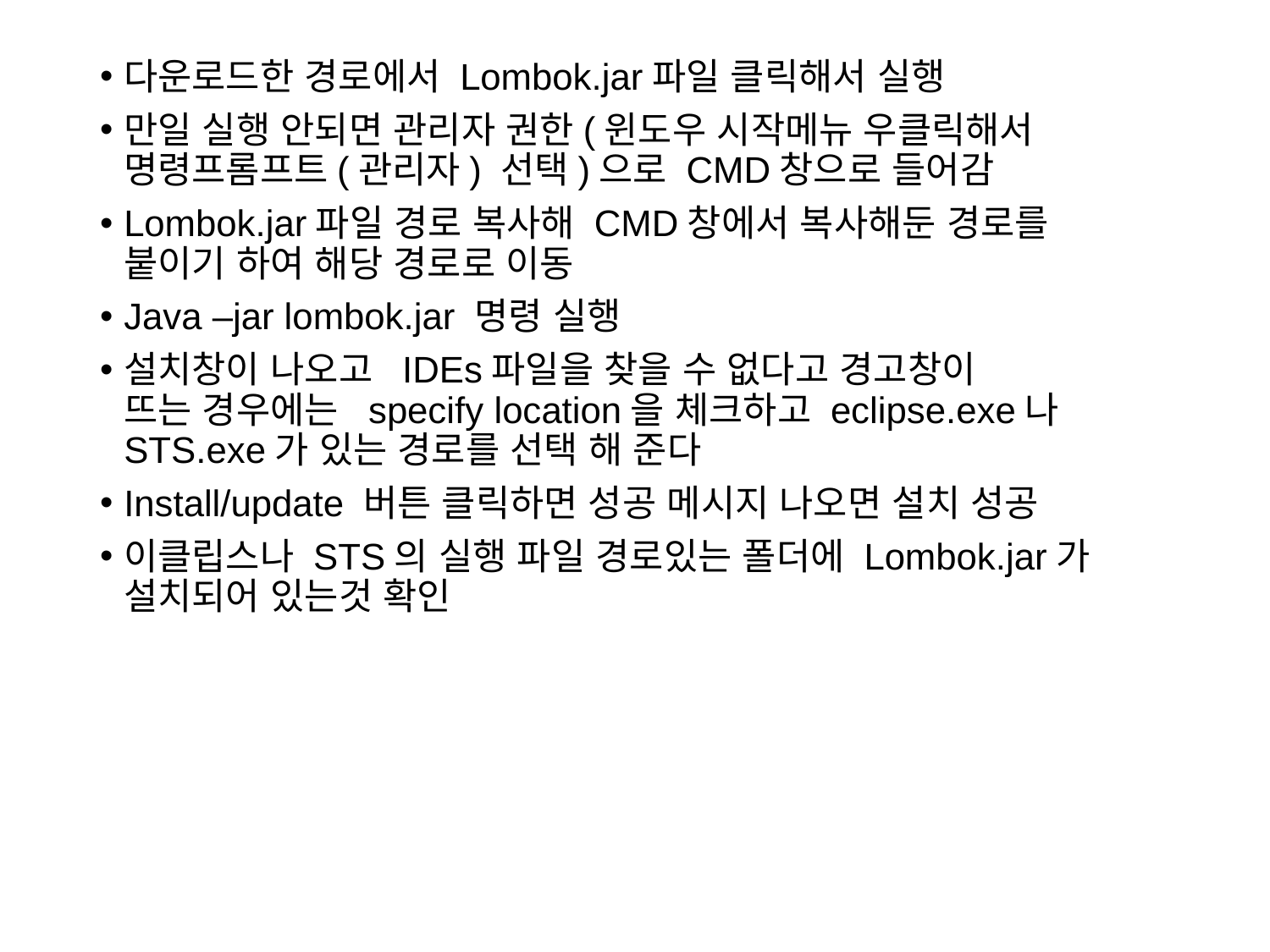

다운로드한 경로에서 Lombok.jar파일 클릭해서 실행
만일 실행 안되면 관리자 권한(윈도우 시작메뉴 우클릭해서
명령프롬프트(관리자) 선택)으로 CMD창으로 들어감
Lombok.jar파일 경로 복사해 CMD창에서 복사해둔 경로를
붙이기 하여 해당 경로로 이동
Java –jar lombok.jar 명령 실행
설치창이 나오고  IDEs파일을 찾을 수 없다고 경고창이
뜨는 경우에는  specify location을 체크하고 eclipse.exe나
STS.exe가 있는 경로를 선택 해 준다
Install/update 버튼 클릭하면 성공 메시지 나오면 설치 성공
이클립스나 STS의 실행 파일 경로있는 폴더에 Lombok.jar가
설치되어 있는것 확인